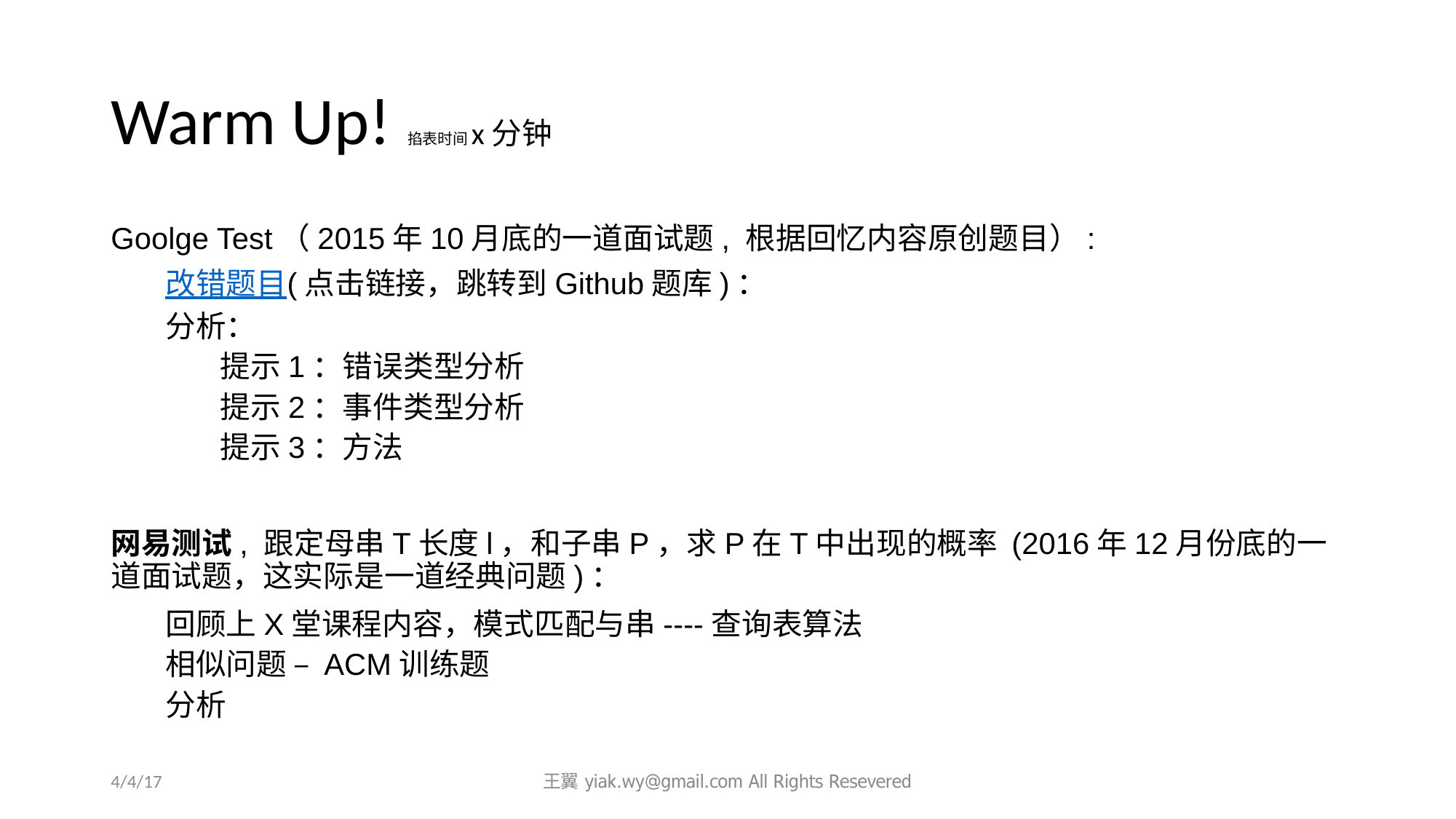

# Warm Up!掐表时间x分钟
Goolge Test（2015年10月底的一道面试题, 根据回忆内容原创题目）:
改错题目(点击链接，跳转到Github题库)：
分析：
提示1：错误类型分析
提示2：事件类型分析
提示3：方法

网易测试, 跟定母串T长度l，和子串P，求P在T中出现的概率 (2016年12月份底的一道面试题，这实际是一道经典问题)：
回顾上X堂课程内容，模式匹配与串----查询表算法
相似问题 – ACM训练题
分析

4/4/17
王翼 yiak.wy@gmail.com All Rights Resevered